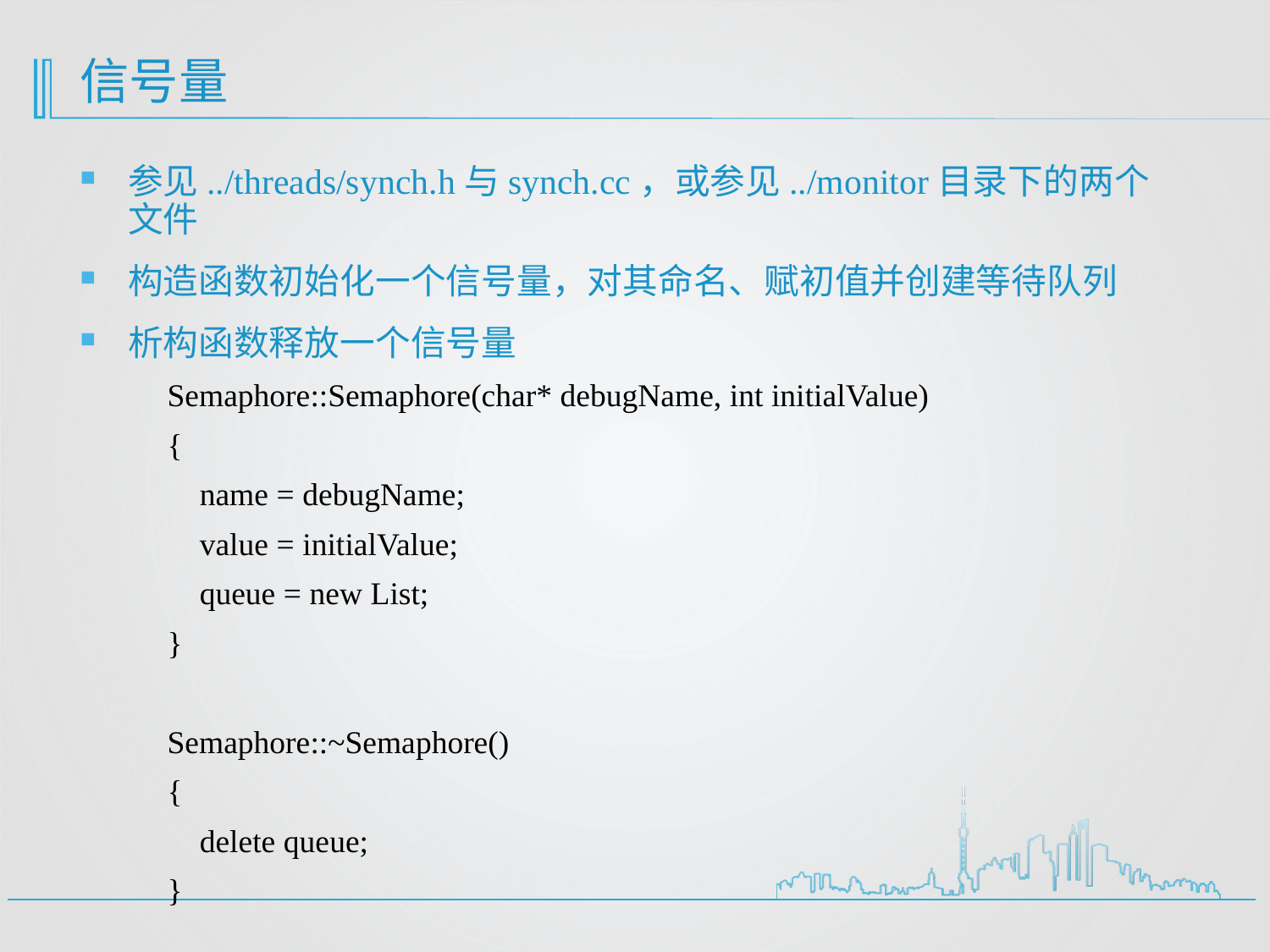

# 信号量
参见../threads/synch.h与synch.cc，或参见../monitor目录下的两个文件
构造函数初始化一个信号量，对其命名、赋初值并创建等待队列
析构函数释放一个信号量
Semaphore::Semaphore(char* debugName, int initialValue)
{
    name = debugName;
    value = initialValue;
    queue = new List;
}

Semaphore::~Semaphore()
{
    delete queue;
}